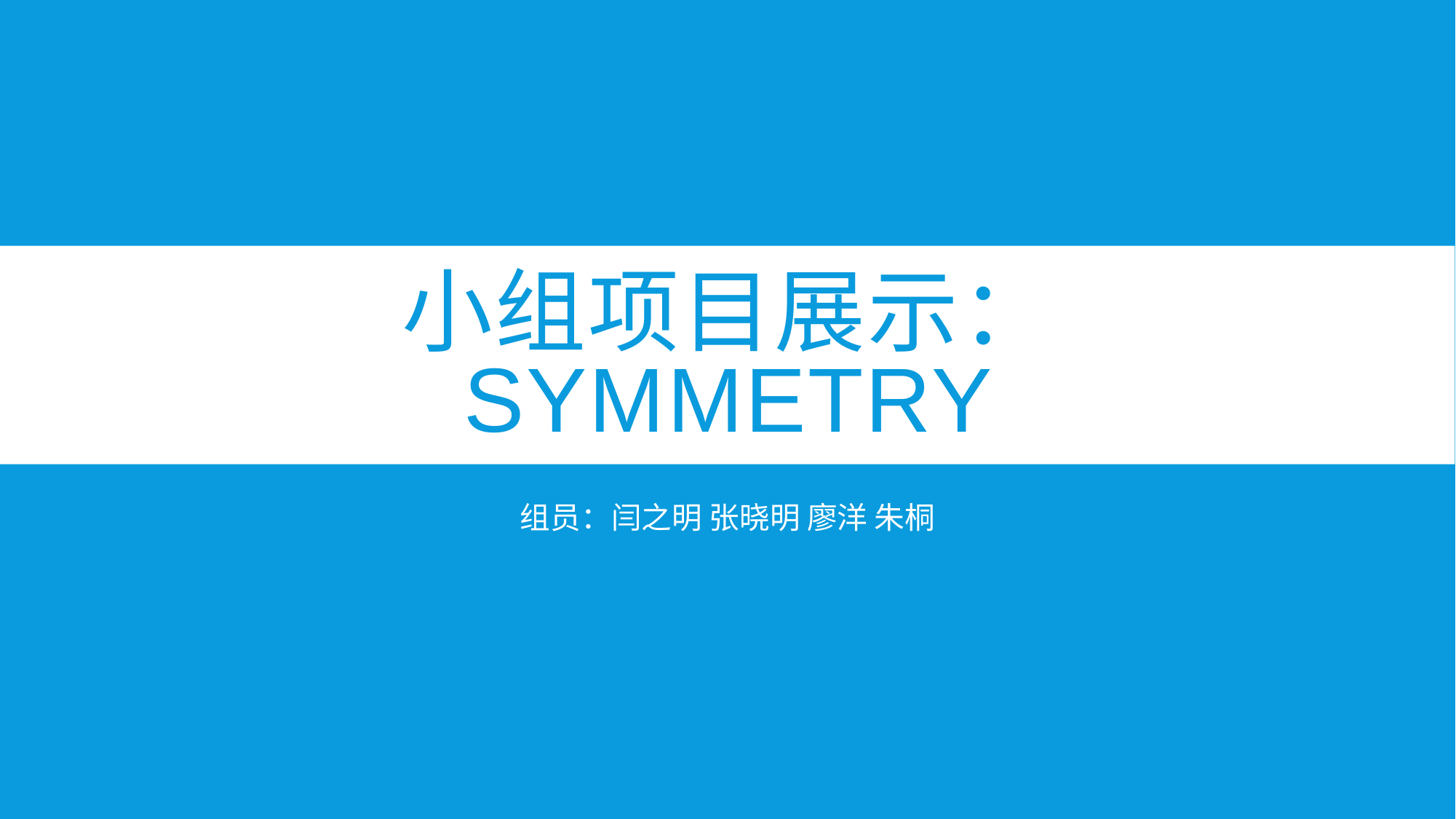

# 小组项目展示： symmetry
组员：闫之明 张晓明 廖洋 朱桐